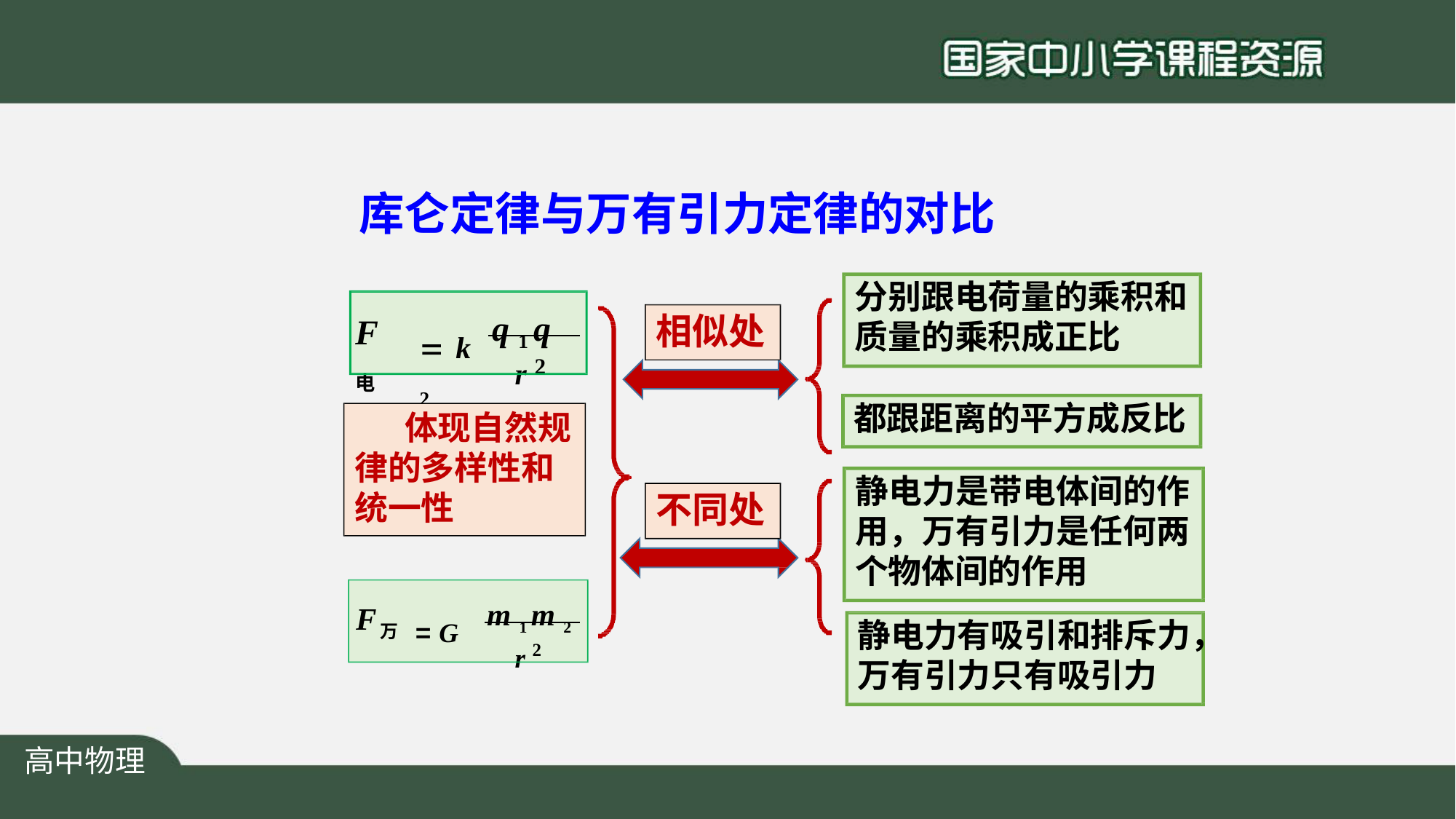

# 库仑定律与万有引力定律的对比

分别跟电荷量的乘积和 质量的乘积成正比
=	k	q 1 q 2

相似处
F电
r 2

都跟距离的平方成反比

体现自然规 律的多样性和 统一性

静电力是带电体间的作 用，万有引力是任何两 个物体间的作用

不同处

= G	m 1 m 2

F
r 2

静电力有吸引和排斥力，
万

万有引力只有吸引力
高中物理